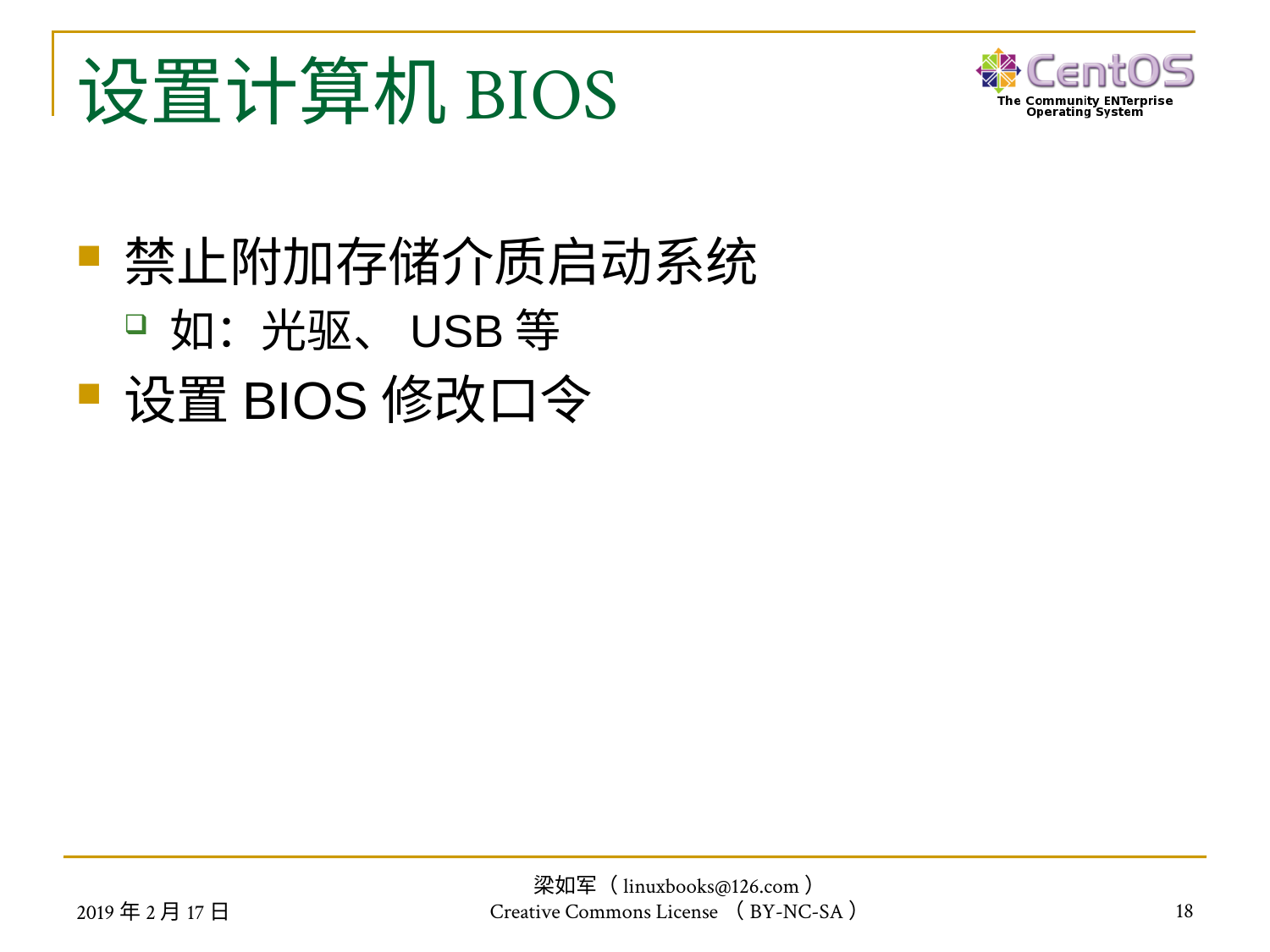

# 设置计算机BIOS
禁止附加存储介质启动系统
如：光驱、USB等
设置BIOS修改口令
梁如军（linuxbooks@126.com）
Creative Commons License（BY-NC-SA）
2019年2月17日
18